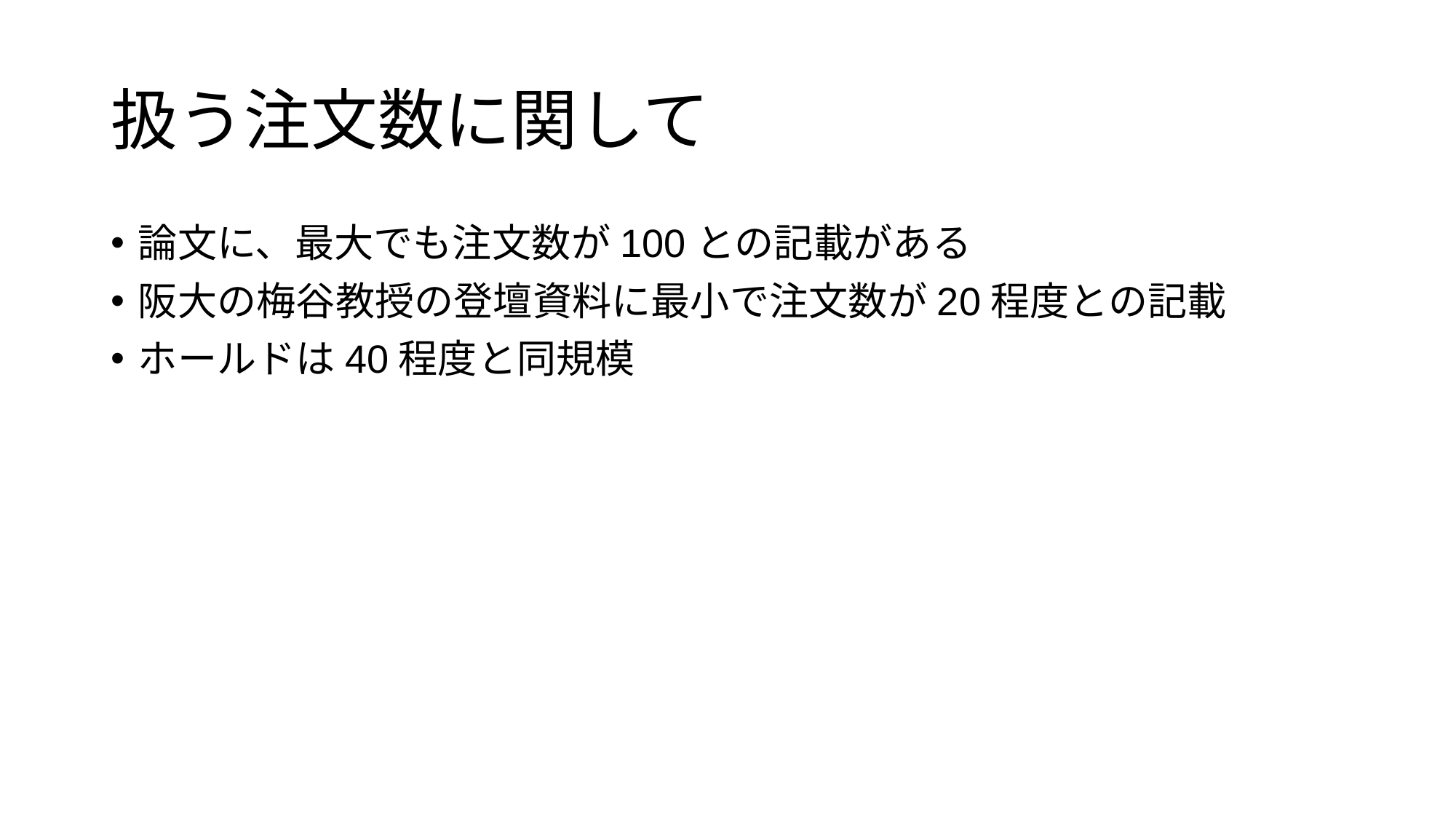

# 扱う注文数に関して
論文に、最大でも注文数が100との記載がある
阪大の梅谷教授の登壇資料に最小で注文数が20程度との記載
ホールドは40程度と同規模